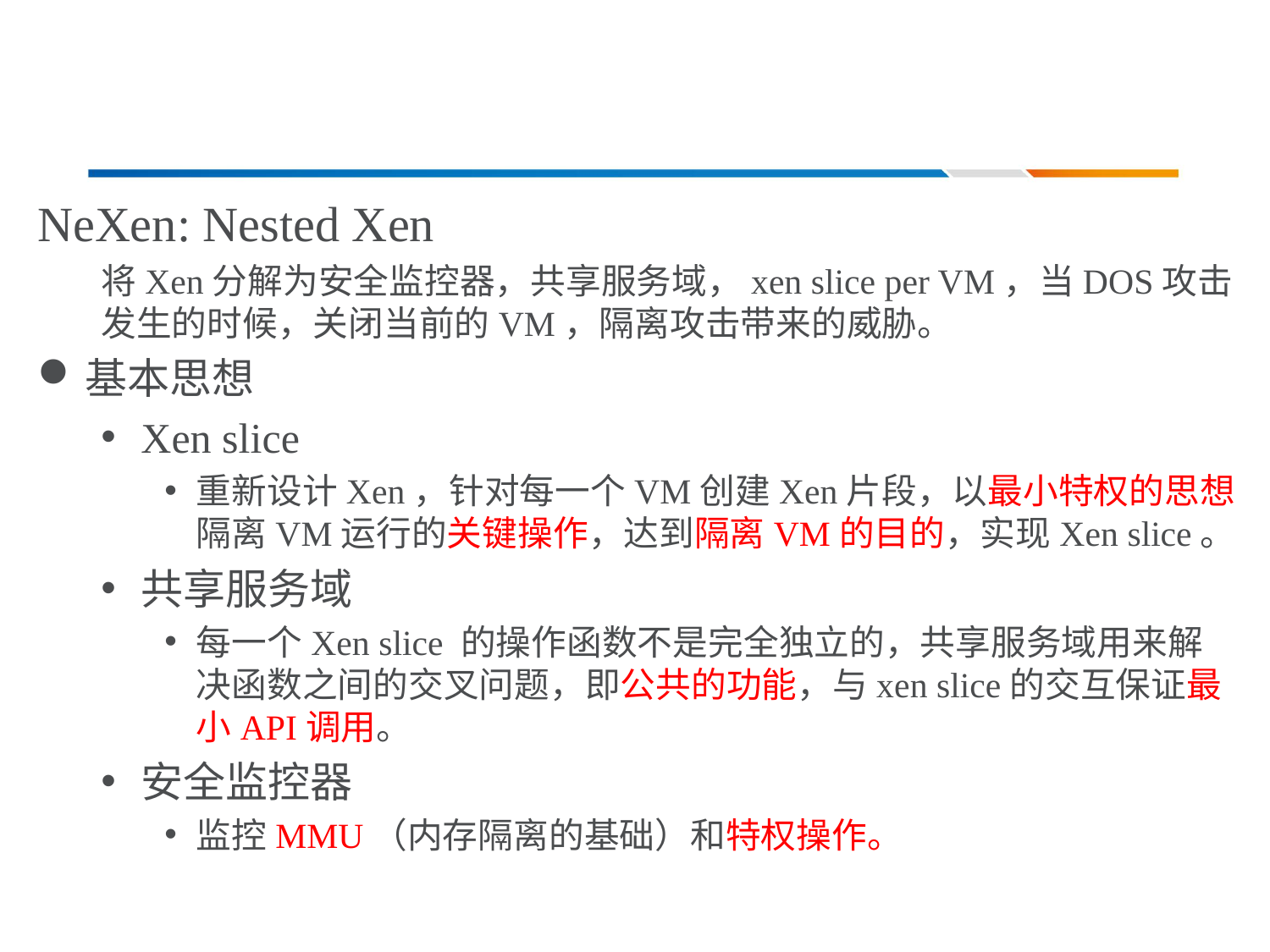

NeXen: Nested Xen
将Xen分解为安全监控器，共享服务域，xen slice per VM，当DOS攻击发生的时候，关闭当前的VM，隔离攻击带来的威胁。
基本思想
Xen slice
重新设计Xen，针对每一个VM创建Xen片段，以最小特权的思想隔离VM运行的关键操作，达到隔离VM的目的，实现Xen slice。
共享服务域
每一个Xen slice 的操作函数不是完全独立的，共享服务域用来解决函数之间的交叉问题，即公共的功能，与xen slice的交互保证最小API调用。
安全监控器
监控MMU（内存隔离的基础）和特权操作。